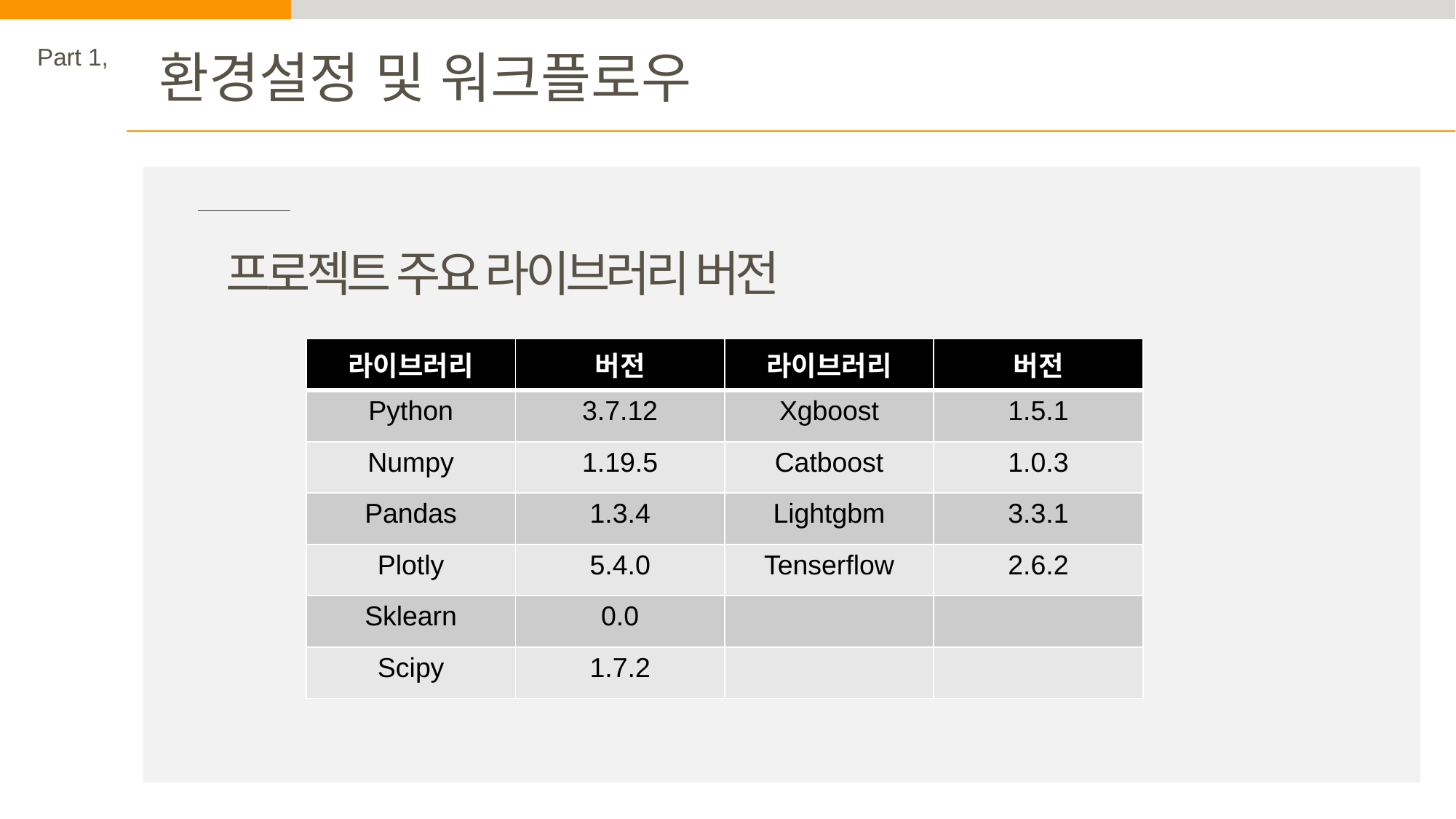

Part 1,
환경설정 및 워크플로우

프로젝트 주요 라이브러리 버전
| 라이브러리 | 버전 | 라이브러리 | 버전 |
| --- | --- | --- | --- |
| Python | 3.7.12 | Xgboost | 1.5.1 |
| Numpy | 1.19.5 | Catboost | 1.0.3 |
| Pandas | 1.3.4 | Lightgbm | 3.3.1 |
| Plotly | 5.4.0 | Tenserflow | 2.6.2 |
| Sklearn | 0.0 |  |  |
| Scipy | 1.7.2 |  |  |